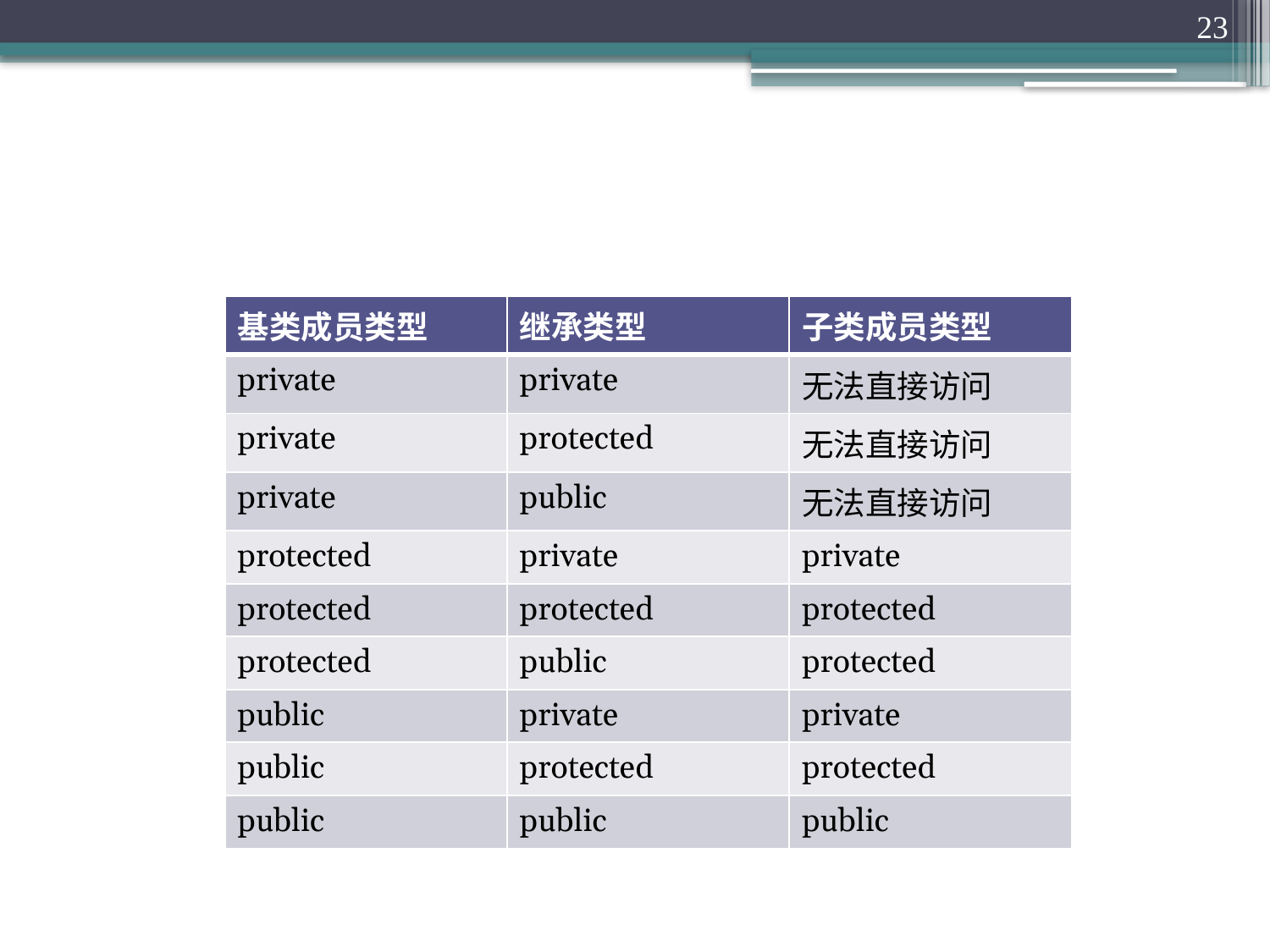

23
#
| 基类成员类型 | 继承类型 | 子类成员类型 |
| --- | --- | --- |
| private | private | 无法直接访问 |
| private | protected | 无法直接访问 |
| private | public | 无法直接访问 |
| protected | private | private |
| protected | protected | protected |
| protected | public | protected |
| public | private | private |
| public | protected | protected |
| public | public | public |